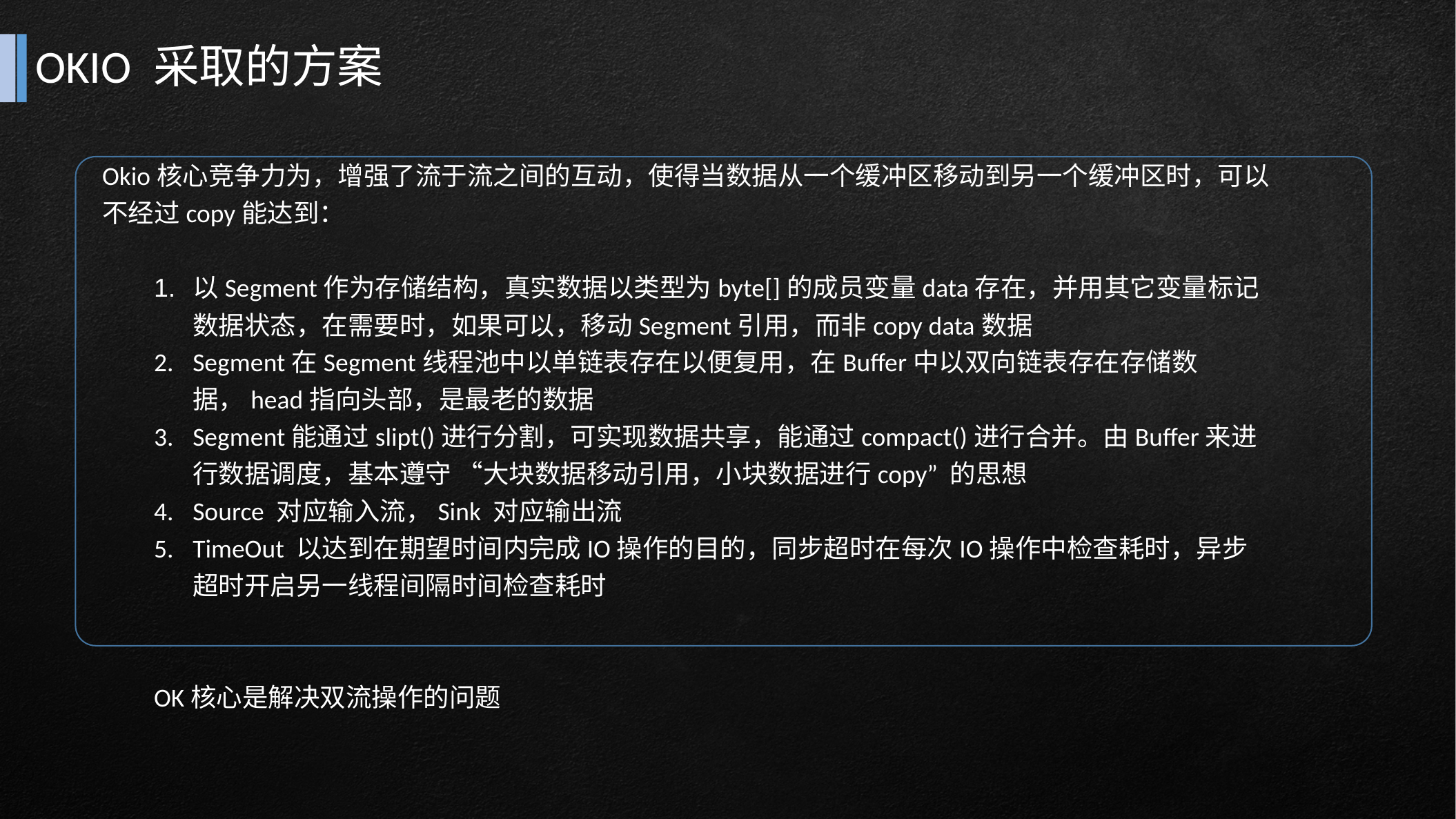

# OKIO 采取的方案
Okio核心竞争力为，增强了流于流之间的互动，使得当数据从一个缓冲区移动到另一个缓冲区时，可以不经过copy能达到：

以Segment作为存储结构，真实数据以类型为byte[]的成员变量data存在，并用其它变量标记数据状态，在需要时，如果可以，移动Segment引用，而非copy data数据
Segment在Segment线程池中以单链表存在以便复用，在Buffer中以双向链表存在存储数据，head指向头部，是最老的数据
Segment能通过slipt()进行分割，可实现数据共享，能通过compact()进行合并。由Buffer来进行数据调度，基本遵守 “大块数据移动引用，小块数据进行copy” 的思想
Source 对应输入流，Sink 对应输出流
TimeOut 以达到在期望时间内完成IO操作的目的，同步超时在每次IO操作中检查耗时，异步超时开启另一线程间隔时间检查耗时

OK核心是解决双流操作的问题